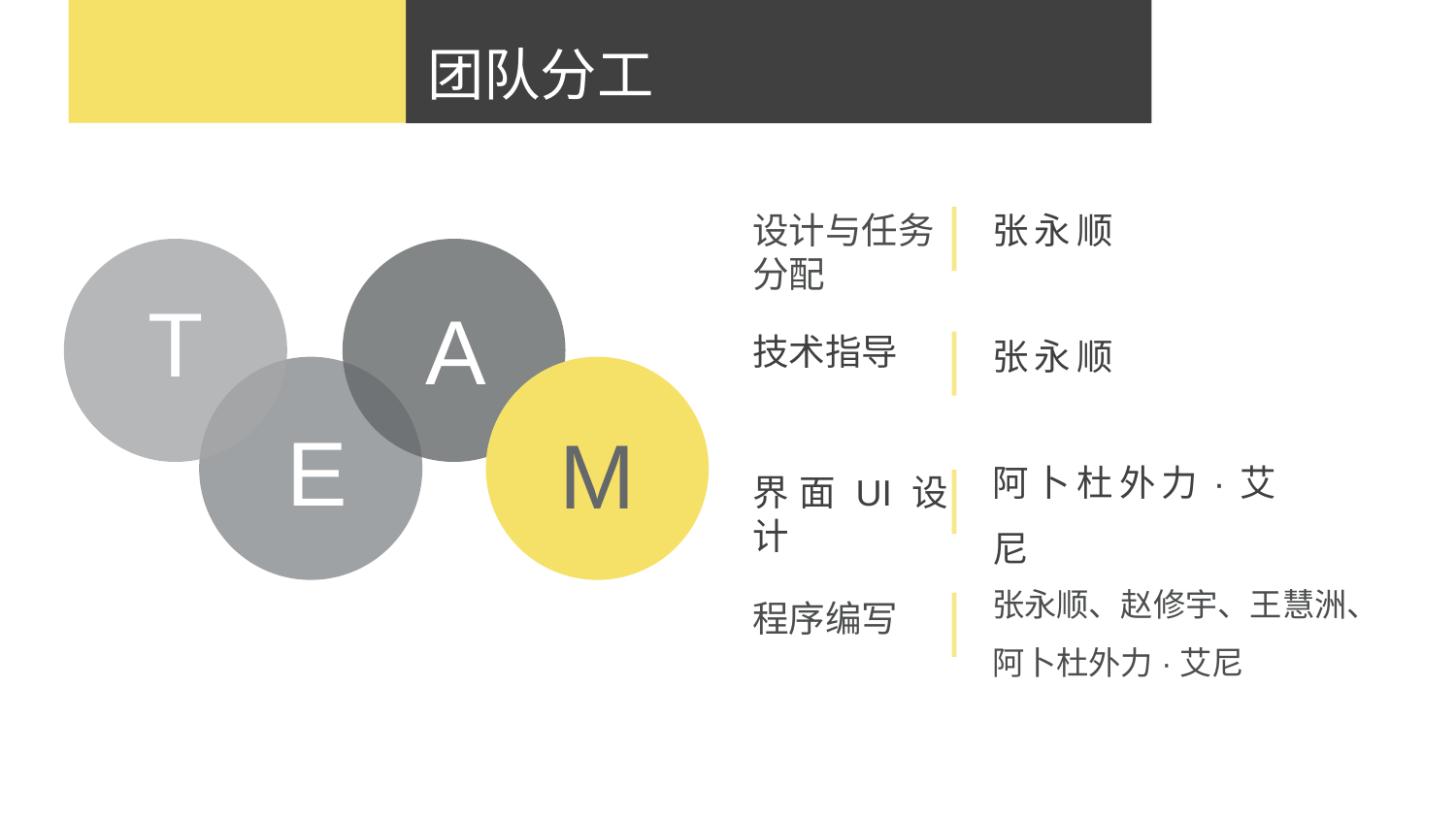

PART 1
团队分工
请输入你的标题
张永顺
张永顺
阿卜杜外力·艾尼
张永顺、赵修宇、王慧洲、阿卜杜外力·艾尼
设计与任务分配

T
A
技术指导

E
M
界面UI设计
程序编写